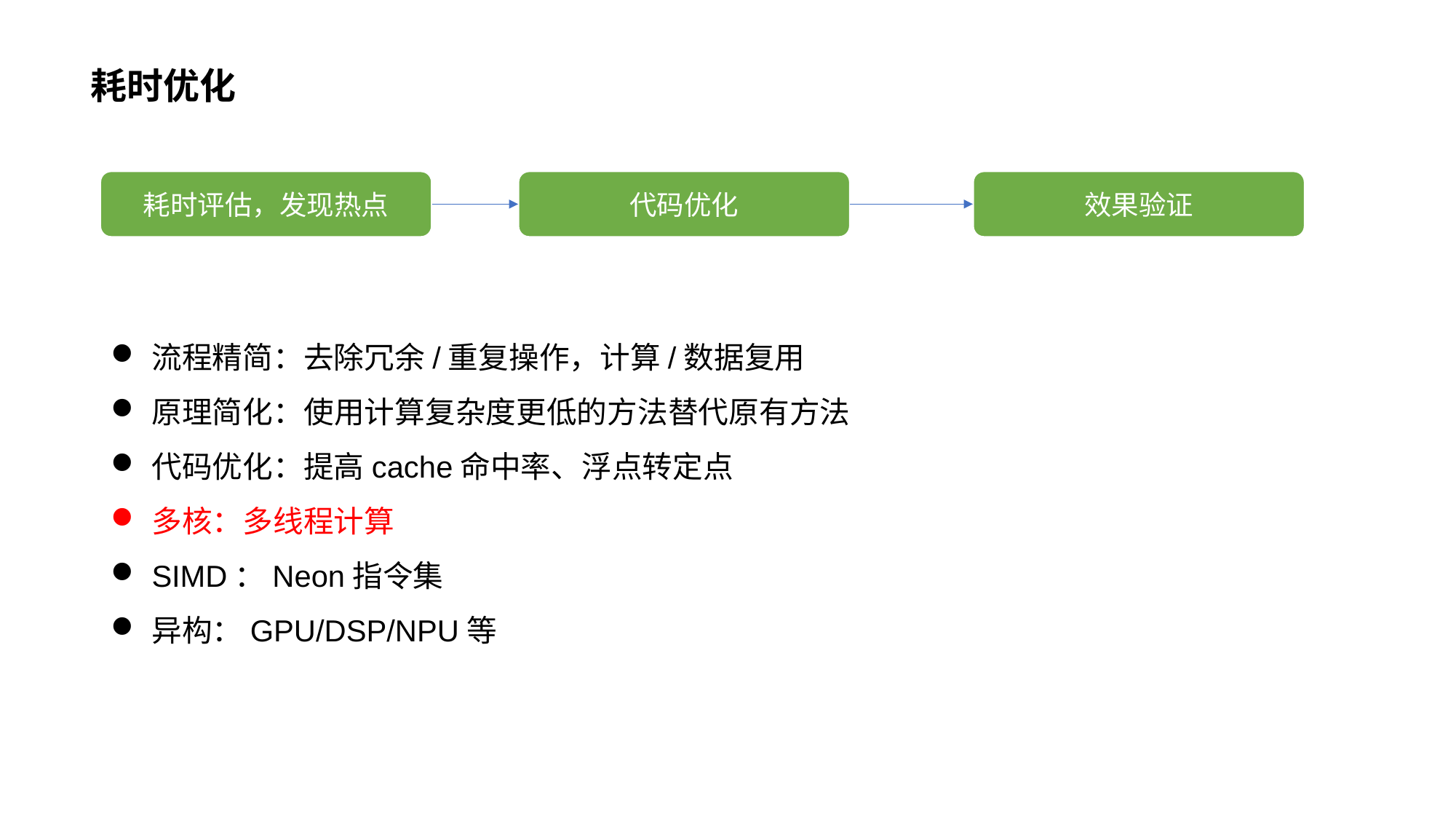

BBAAD9C20180234D78A0072836F0B18012B9B20410B73BB0ADD98E35B1C82B55AB43B038D1683B0022C92508C846A0EBA9F921AA11D03B311BBFC2FE787E2BD524FCCCAD572CB647848F2D676FA24A9697DCE3B777AF5F279816B19F2FEFDC48DC862B972E3
耗时优化
耗时评估，发现热点
代码优化
效果验证
流程精简：去除冗余/重复操作，计算/数据复用
原理简化：使用计算复杂度更低的方法替代原有方法
代码优化：提高cache命中率、浮点转定点
多核：多线程计算
SIMD：Neon指令集
异构：GPU/DSP/NPU等